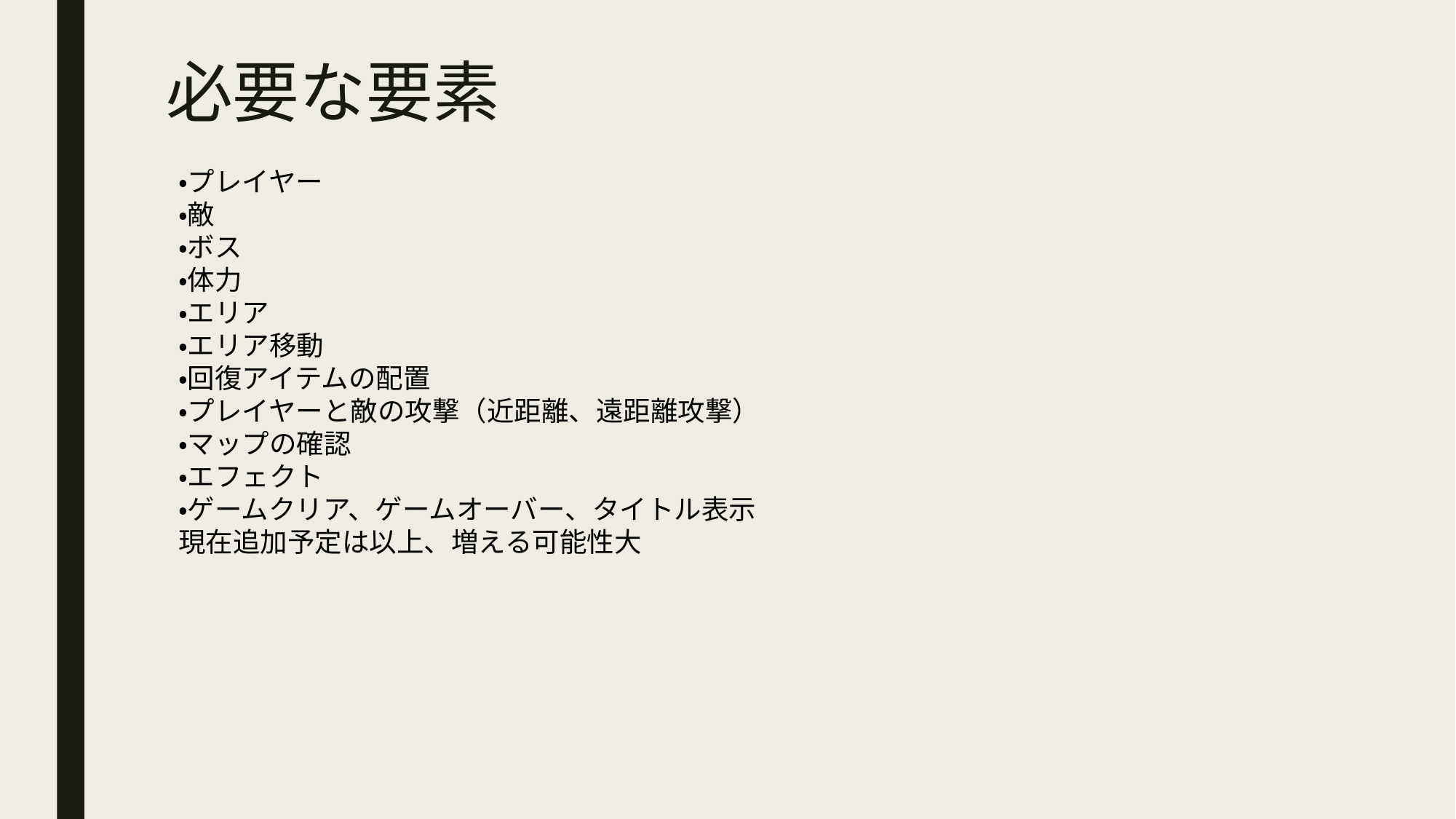

# 必要な要素
・プレイヤー
・敵
・ボス
・体力
・エリア
・エリア移動
・回復アイテムの配置
・プレイヤーと敵の攻撃（近距離、遠距離攻撃）
・マップの確認
・エフェクト
・ゲームクリア、ゲームオーバー、タイトル表示
現在追加予定は以上、増える可能性大